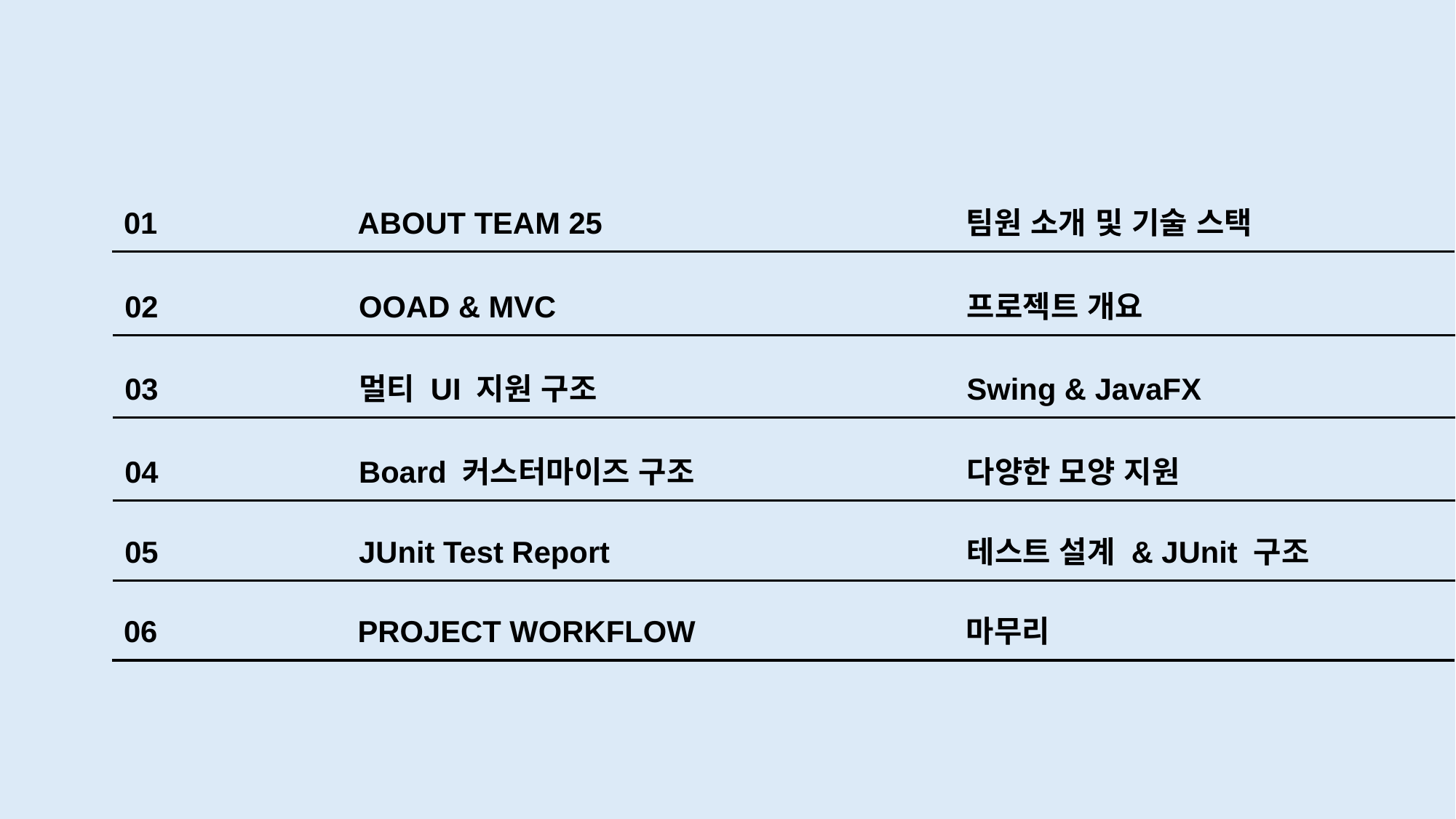

ABOUT TEAM 25
01
팀원 소개 및 기술 스택
OOAD & MVC
02
프로젝트 개요
멀티 UI 지원 구조
03
Swing & JavaFX
Board 커스터마이즈 구조
04
다양한 모양 지원
JUnit Test Report
05
테스트 설계 & JUnit 구조
PROJECT WORKFLOW
06
마무리